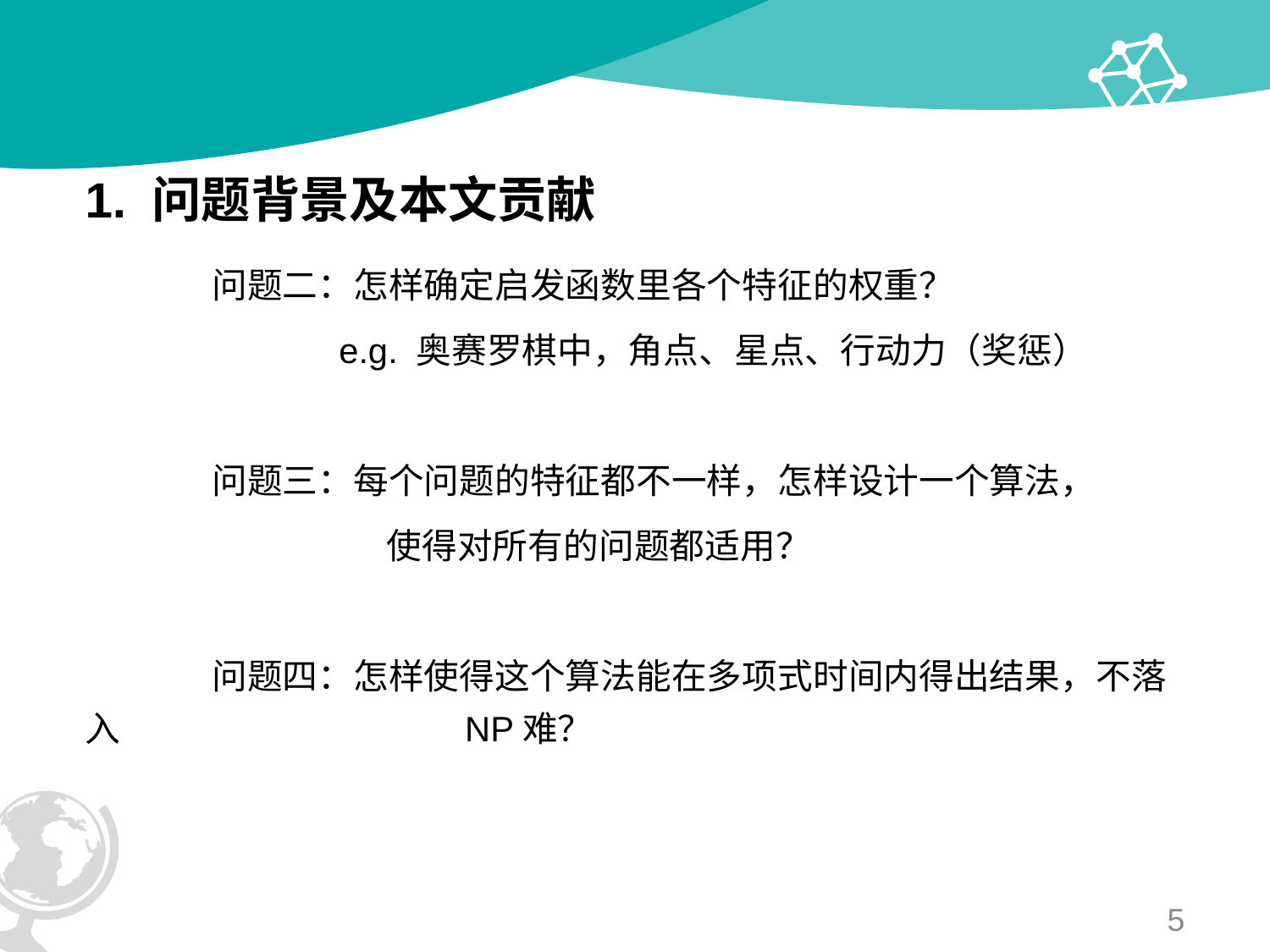

# 1. 问题背景及本文贡献
	问题二：怎样确定启发函数里各个特征的权重？
		e.g. 奥赛罗棋中，角点、星点、行动力（奖惩）

	问题三：每个问题的特征都不一样，怎样设计一个算法，
		     使得对所有的问题都适用？

	问题四：怎样使得这个算法能在多项式时间内得出结果，不落入             	               NP难？

5